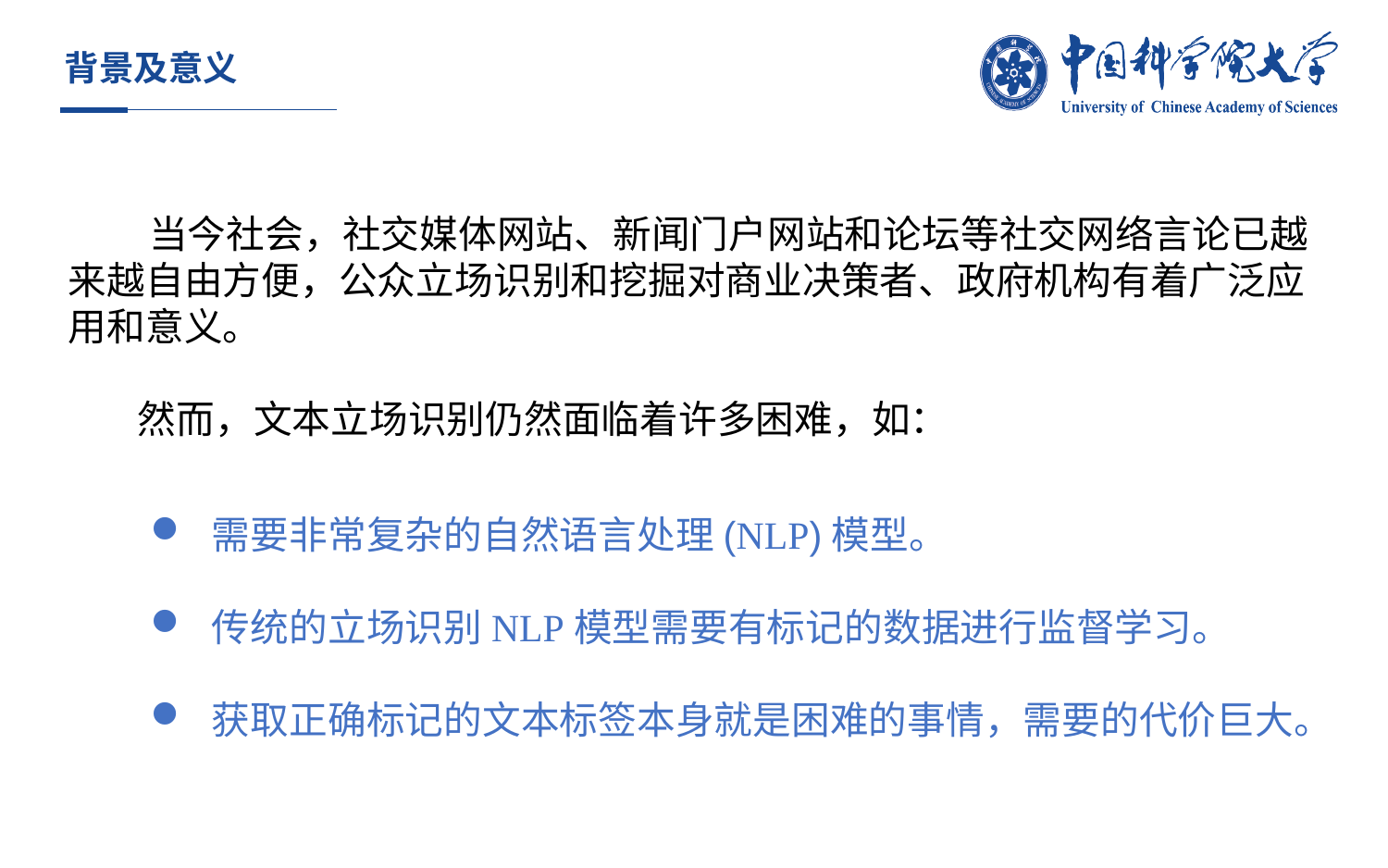

# 背景及意义
         当今社会，社交媒体网站、新闻门户网站和论坛等社交网络言论已越来越自由方便，公众立场识别和挖掘对商业决策者、政府机构有着广泛应用和意义。

       然而，文本立场识别仍然面临着许多困难，如：

 需要非常复杂的自然语言处理(NLP)模型。

 传统的立场识别NLP模型需要有标记的数据进行监督学习。

 获取正确标记的文本标签本身就是困难的事情，需要的代价巨大。